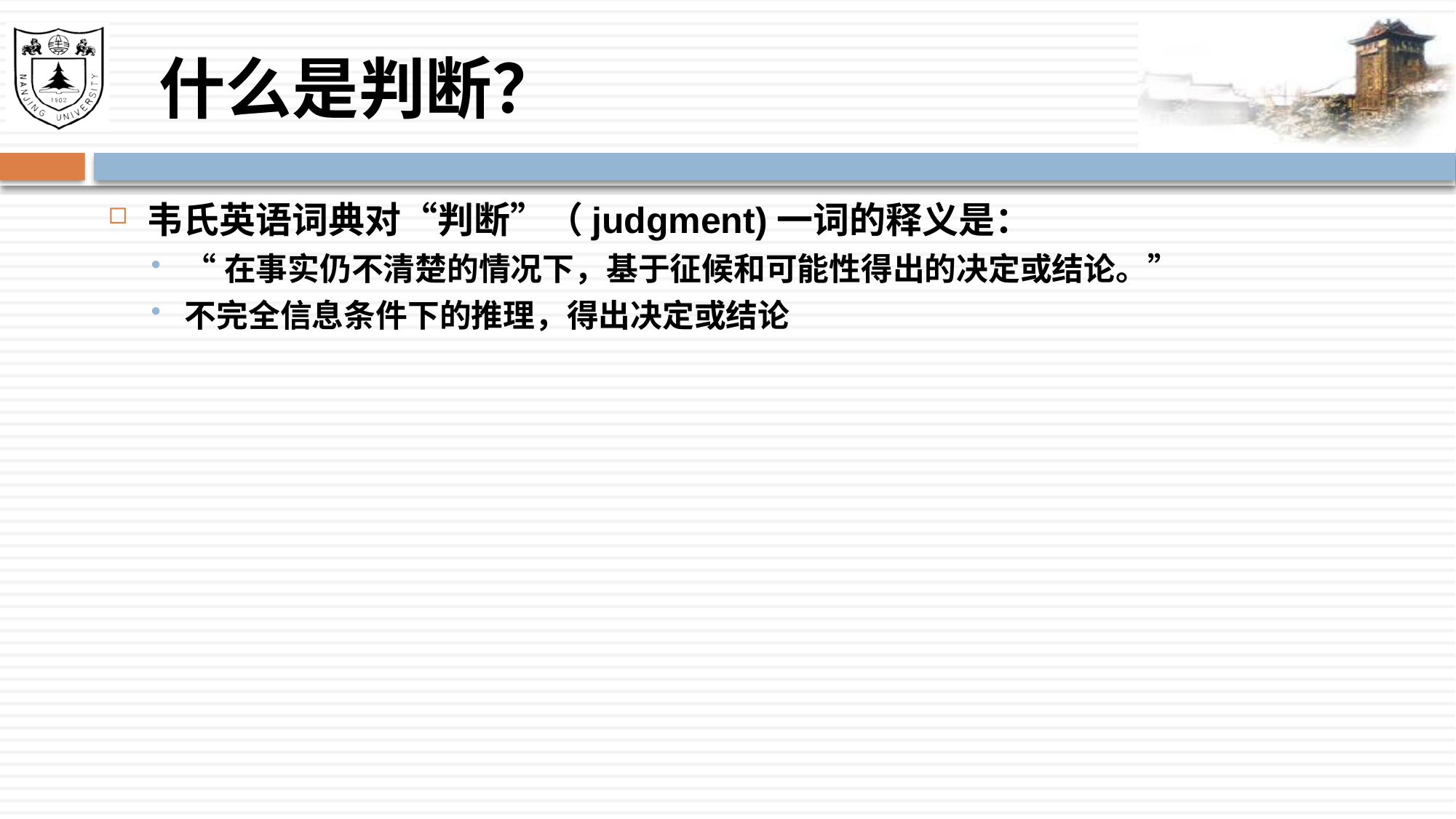

# 什么是判断？
韦氏英语词典对“判断”（judgment)一词的释义是：
“在事实仍不清楚的情况下，基于征候和可能性得出的决定或结论。”
不完全信息条件下的推理，得出决定或结论